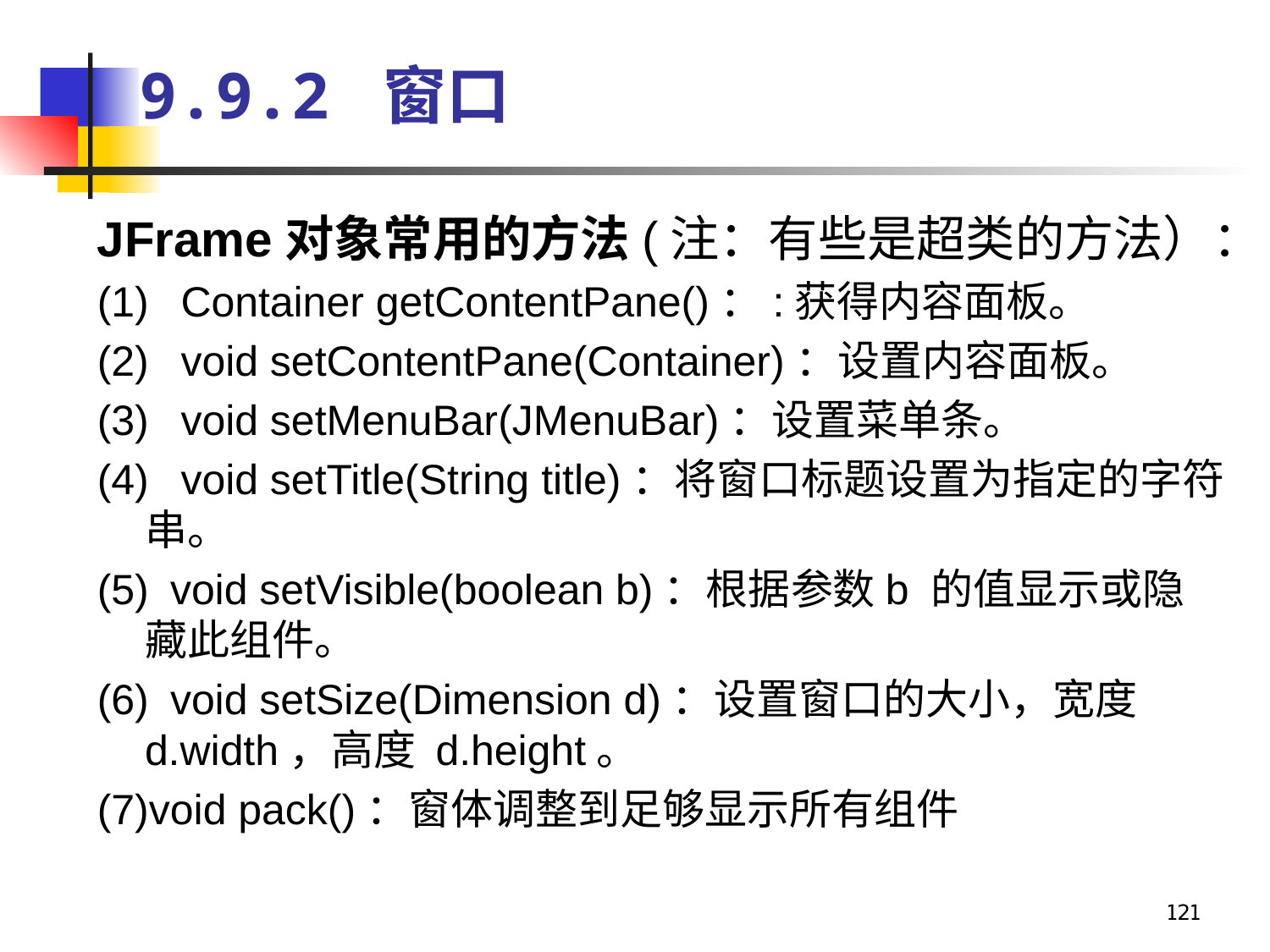

# 9.9.2 窗口
JFrame对象常用的方法(注：有些是超类的方法）：
(1)   Container getContentPane()：:获得内容面板。
(2)   void setContentPane(Container)：设置内容面板。
(3)   void setMenuBar(JMenuBar)：设置菜单条。
(4)   void setTitle(String title)：将窗口标题设置为指定的字符串。
(5)  void setVisible(boolean b)：根据参数b 的值显示或隐藏此组件。
(6)  void setSize(Dimension d)：设置窗口的大小，宽度d.width，高度 d.height。
(7)void pack()：窗体调整到足够显示所有组件